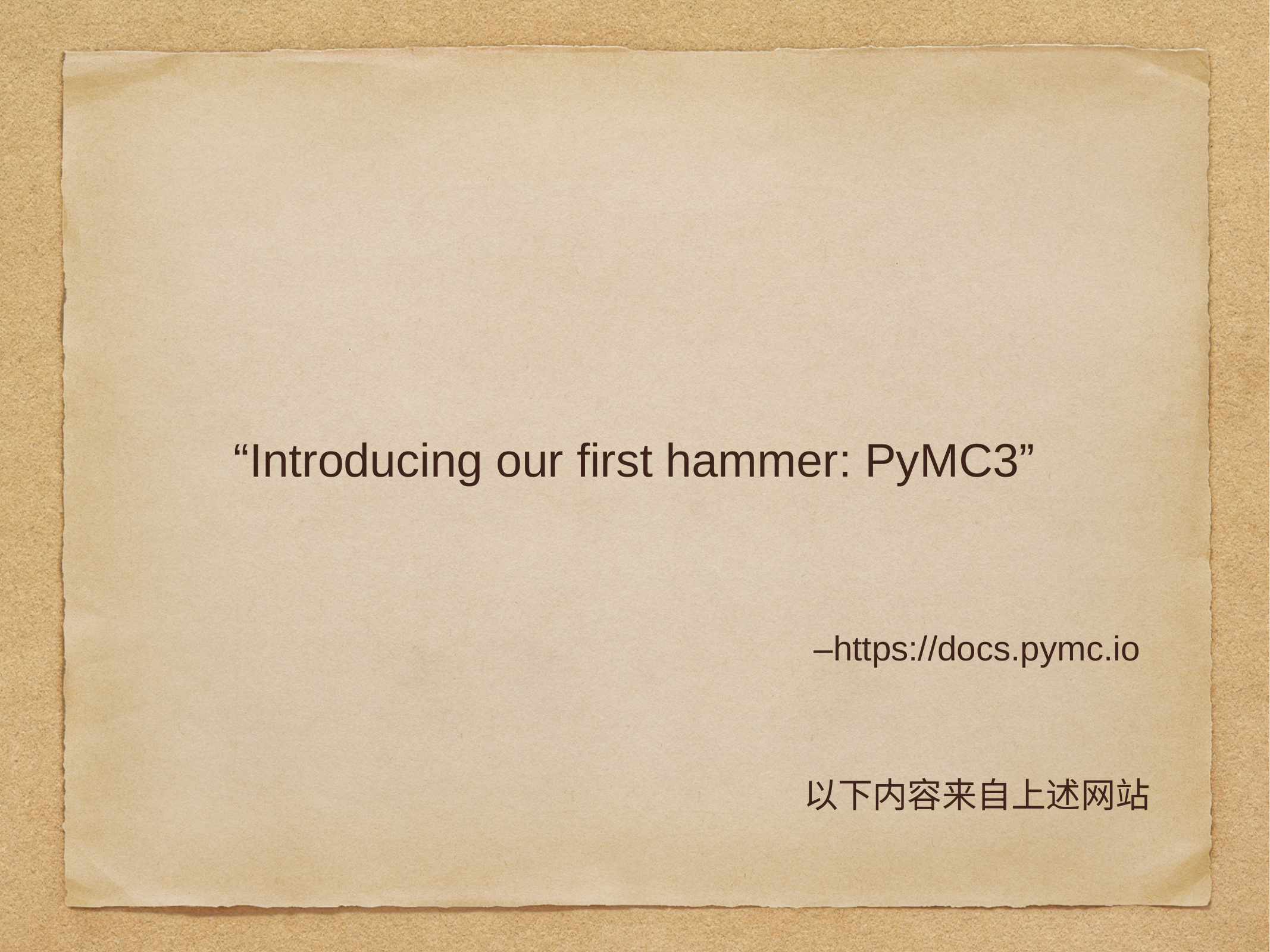

“Introducing our first hammer: PyMC3”
–https://docs.pymc.io
以下内容来自上述网站